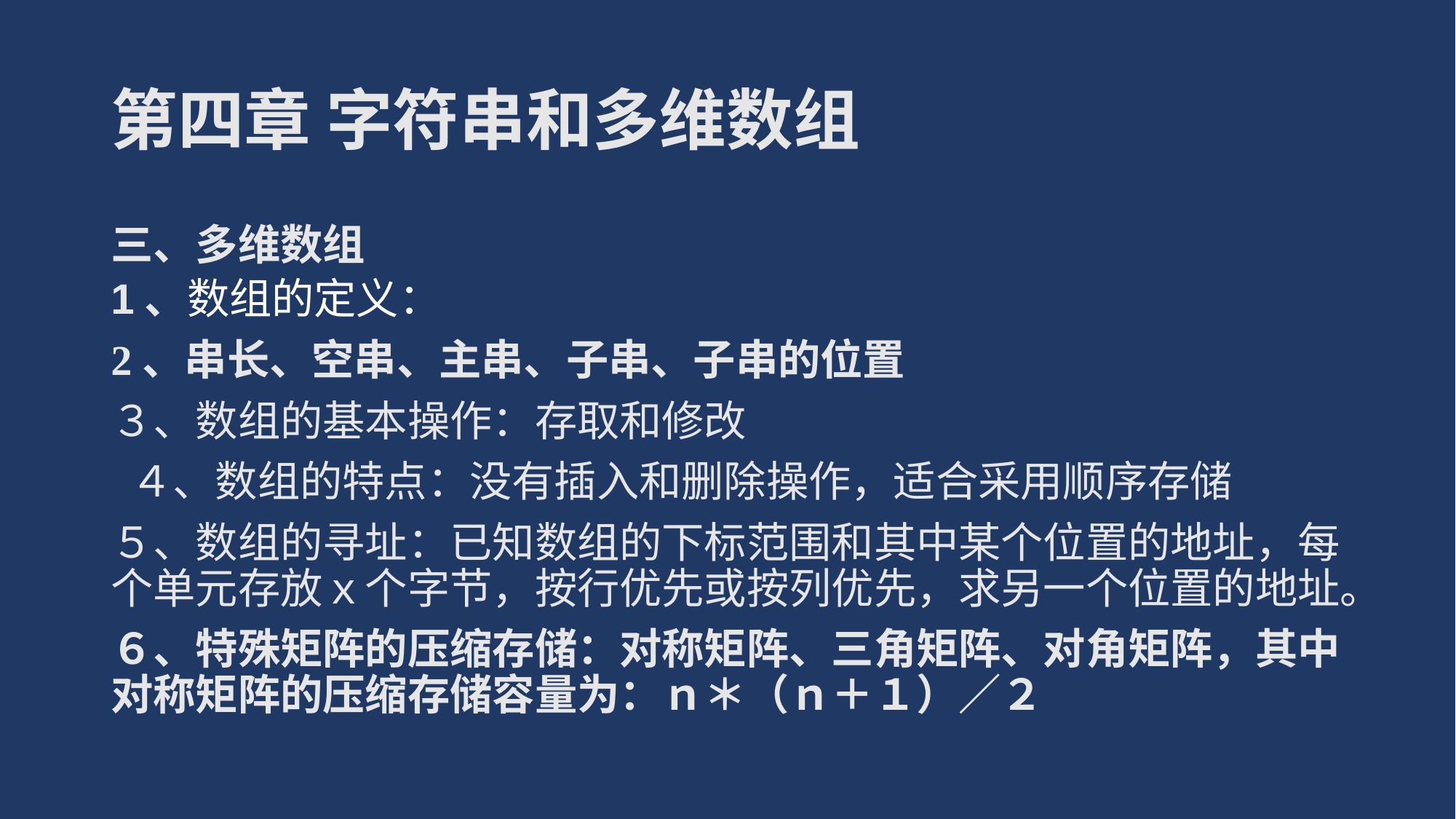

# 第四章 字符串和多维数组
三、多维数组
1、数组的定义：
2、串长、空串、主串、子串、子串的位置
３、数组的基本操作：存取和修改
 ４、数组的特点：没有插入和删除操作，适合采用顺序存储
５、数组的寻址：已知数组的下标范围和其中某个位置的地址，每个单元存放ｘ个字节，按行优先或按列优先，求另一个位置的地址。
６、特殊矩阵的压缩存储：对称矩阵、三角矩阵、对角矩阵，其中对称矩阵的压缩存储容量为：ｎ＊（ｎ＋１）／２